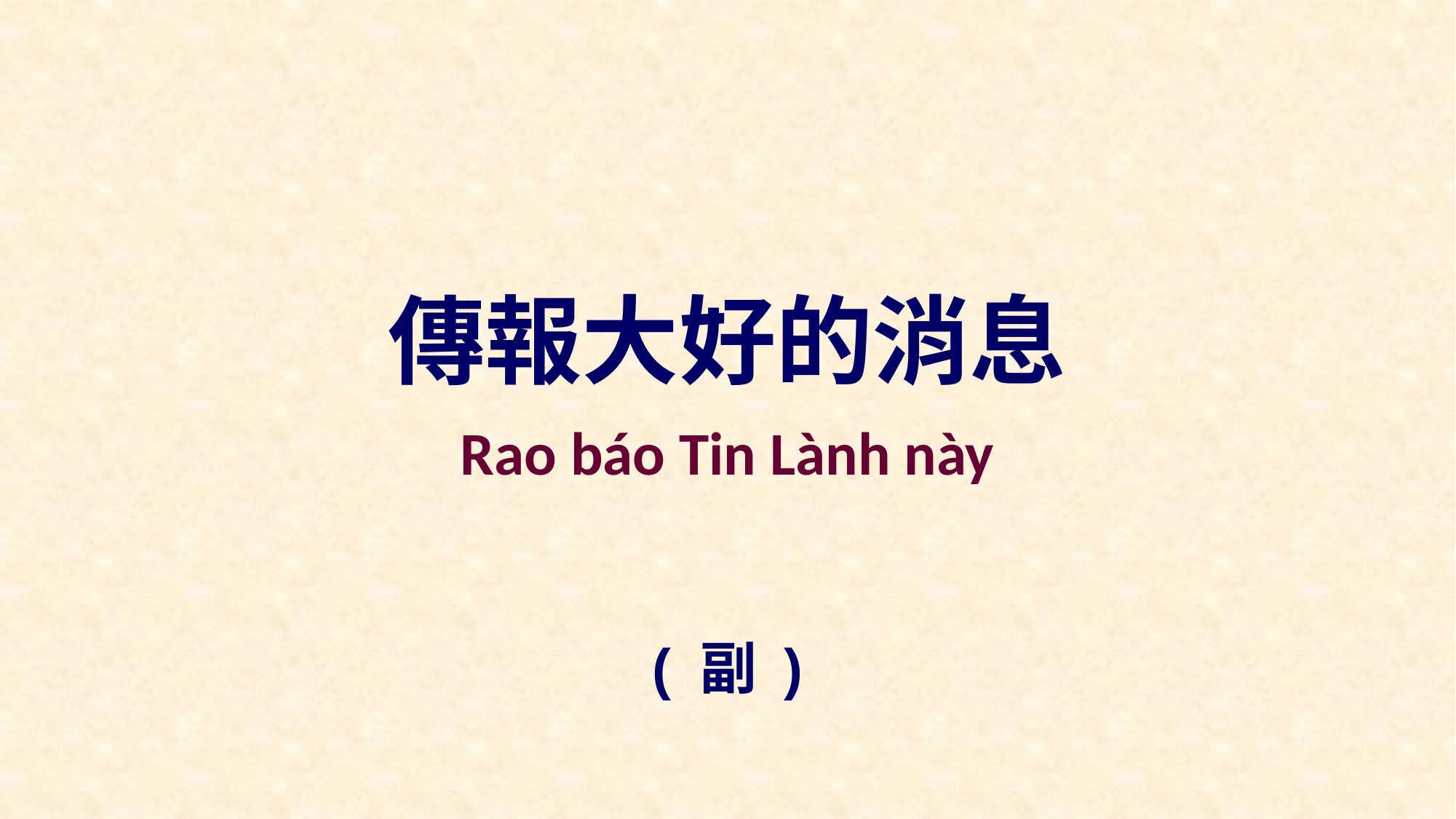

傳報大好的消息
Rao báo Tin Lành này
( 副 )